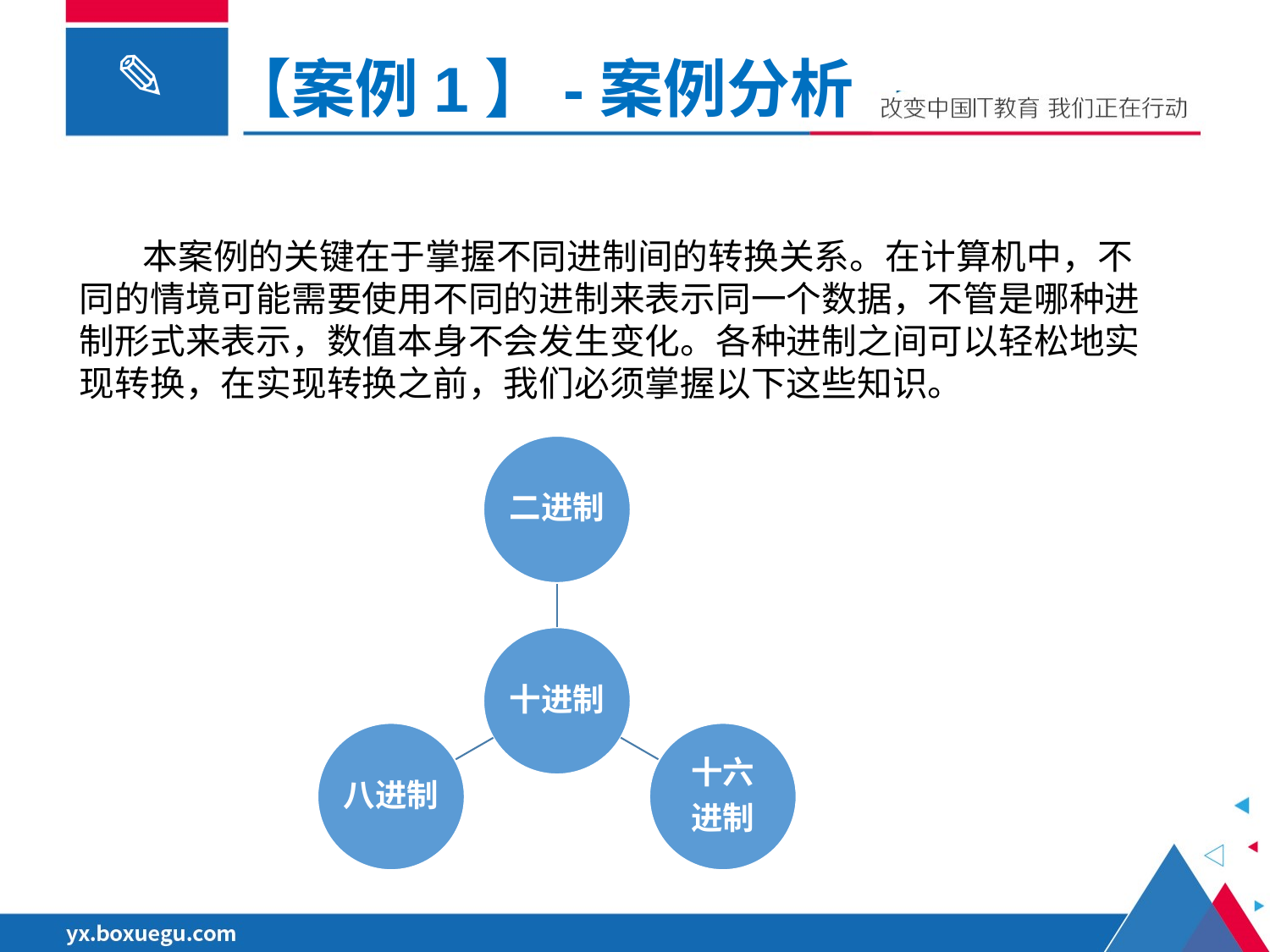

【案例1】-案例分析
       本案例的关键在于掌握不同进制间的转换关系。在计算机中，不同的情境可能需要使用不同的进制来表示同一个数据，不管是哪种进制形式来表示，数值本身不会发生变化。各种进制之间可以轻松地实现转换，在实现转换之前，我们必须掌握以下这些知识。
十进制

二进制

十六
进制

八进制